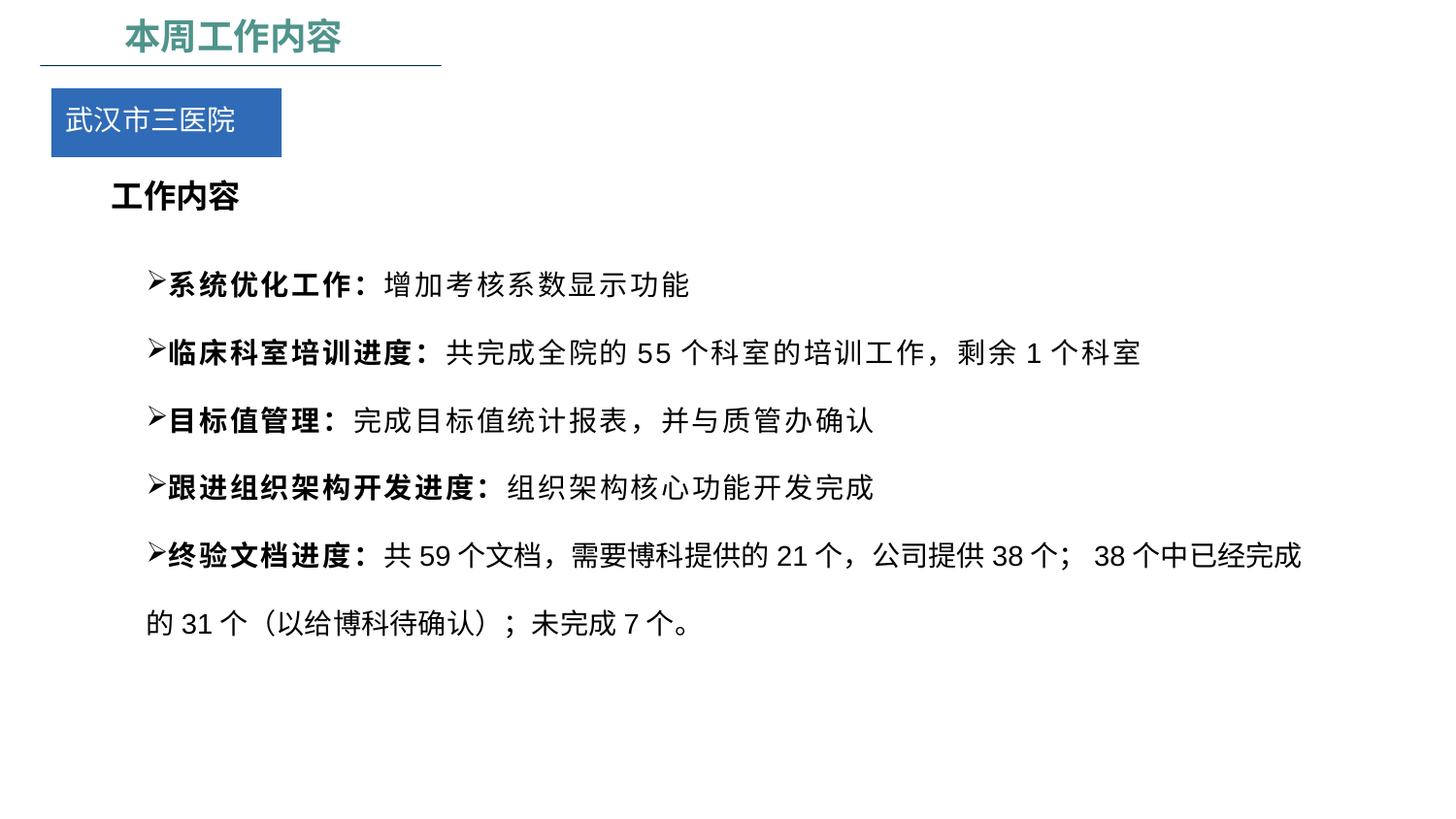

本周工作内容

武汉市三医院
工作内容
系统优化工作：增加考核系数显示功能
临床科室培训进度：共完成全院的55个科室的培训工作，剩余1个科室
目标值管理：完成目标值统计报表，并与质管办确认
跟进组织架构开发进度：组织架构核心功能开发完成
终验文档进度：共59个文档，需要博科提供的21个，公司提供38个；38个中已经完成的31个（以给博科待确认）；未完成7个。